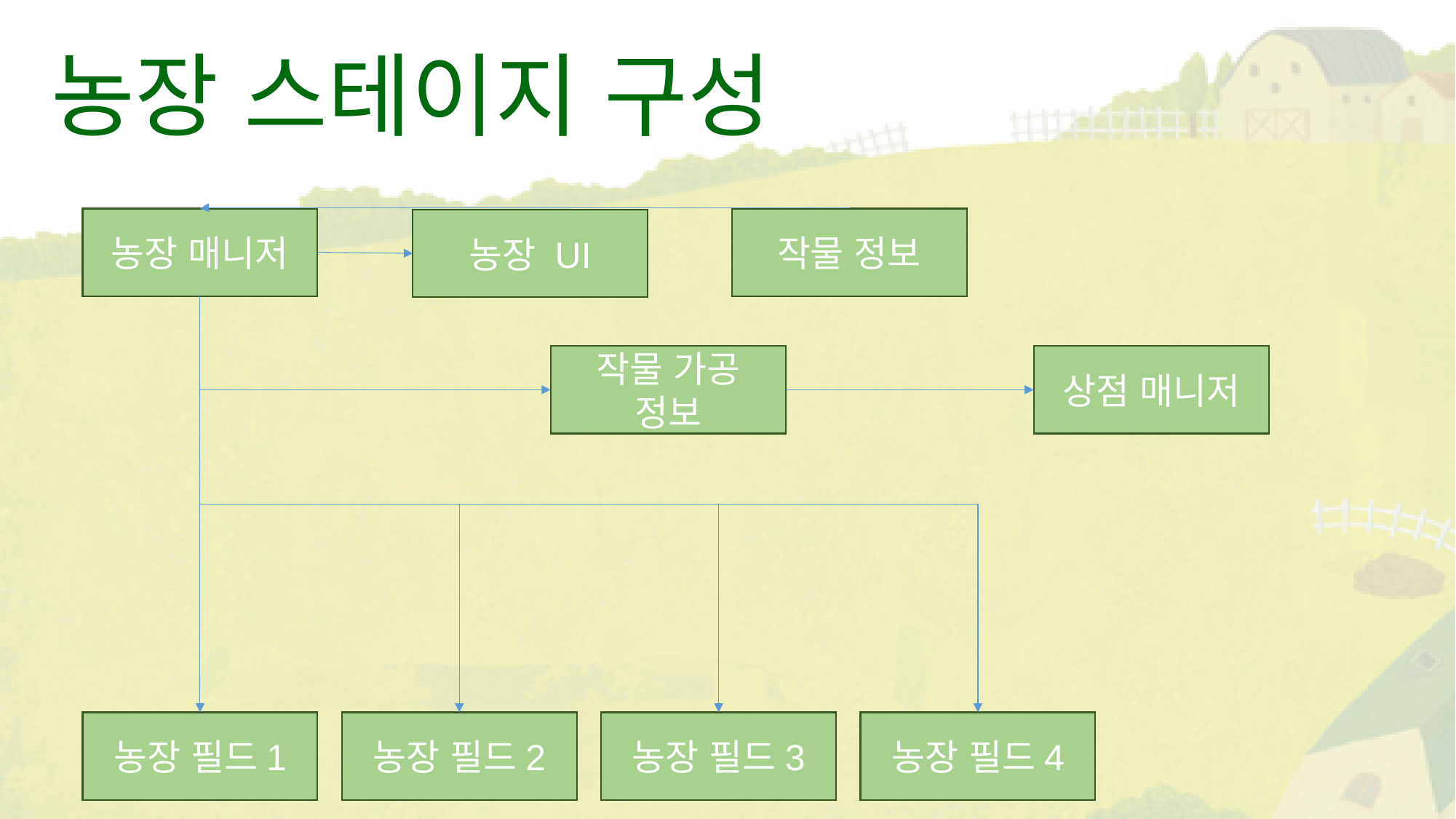

농장 스테이지 구성
작물 정보
농장 매니저
농장 UI
작물 가공 정보
상점 매니저
농장 필드3
농장 필드4
농장 필드1
농장 필드2